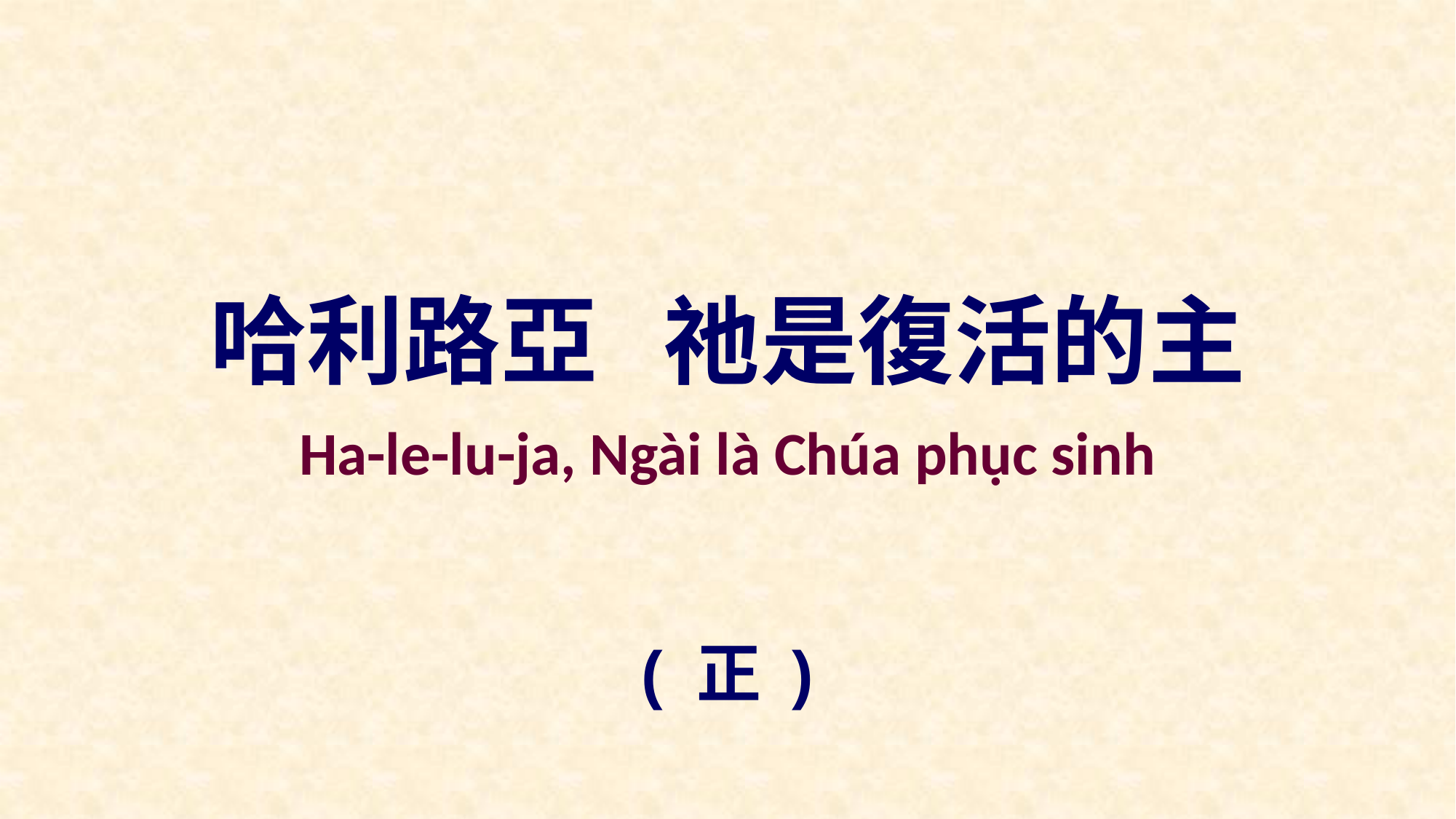

哈利路亞   祂是復活的主
Ha-le-lu-ja, Ngài là Chúa phục sinh
( 正 )